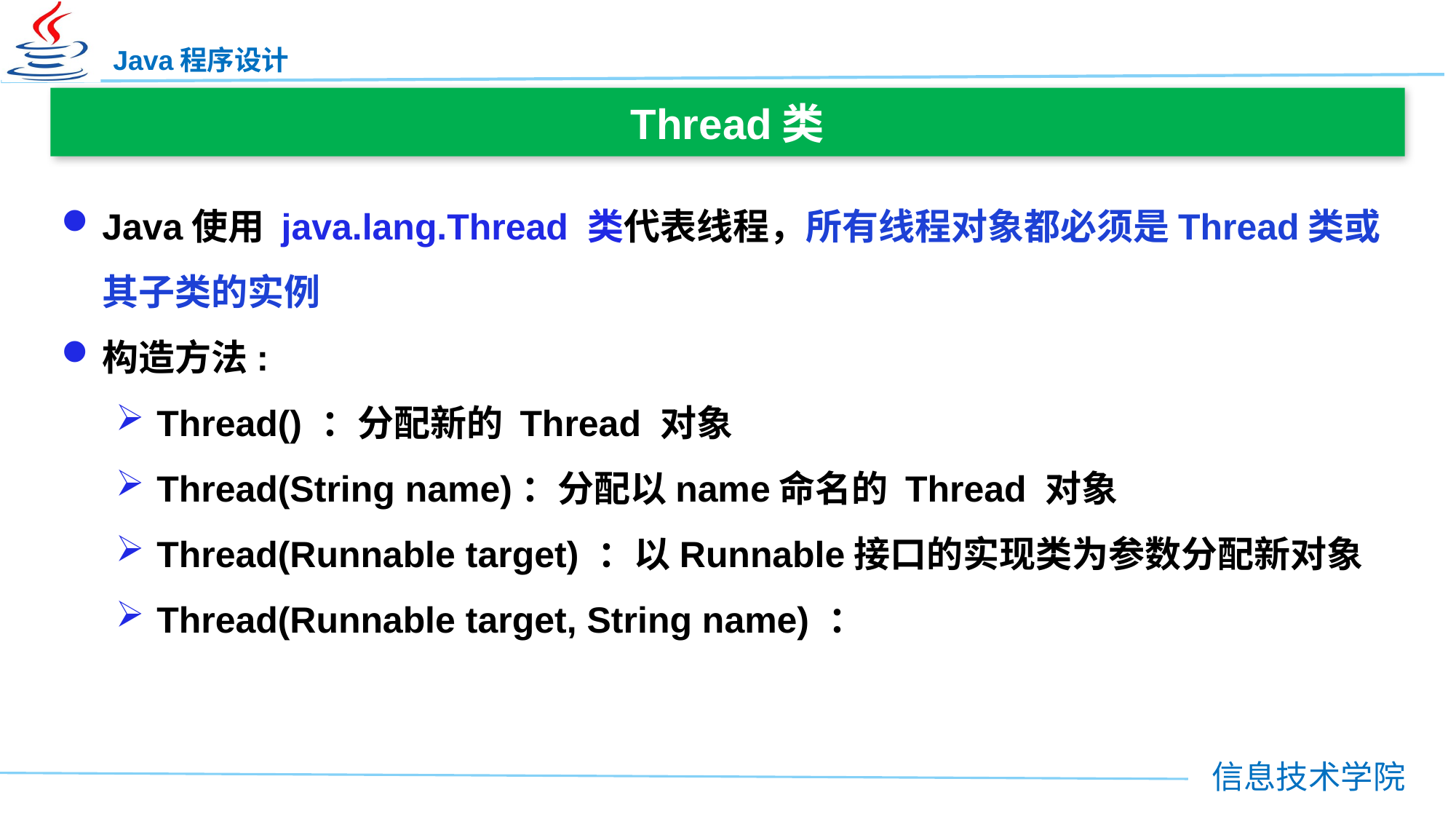

Thread类
Java使用 java.lang.Thread 类代表线程，所有线程对象都必须是Thread类或其子类的实例
构造方法:
Thread() ：分配新的 Thread 对象
Thread(String name)：分配以name命名的 Thread 对象
Thread(Runnable target) ：以Runnable接口的实现类为参数分配新对象
Thread(Runnable target, String name) ：